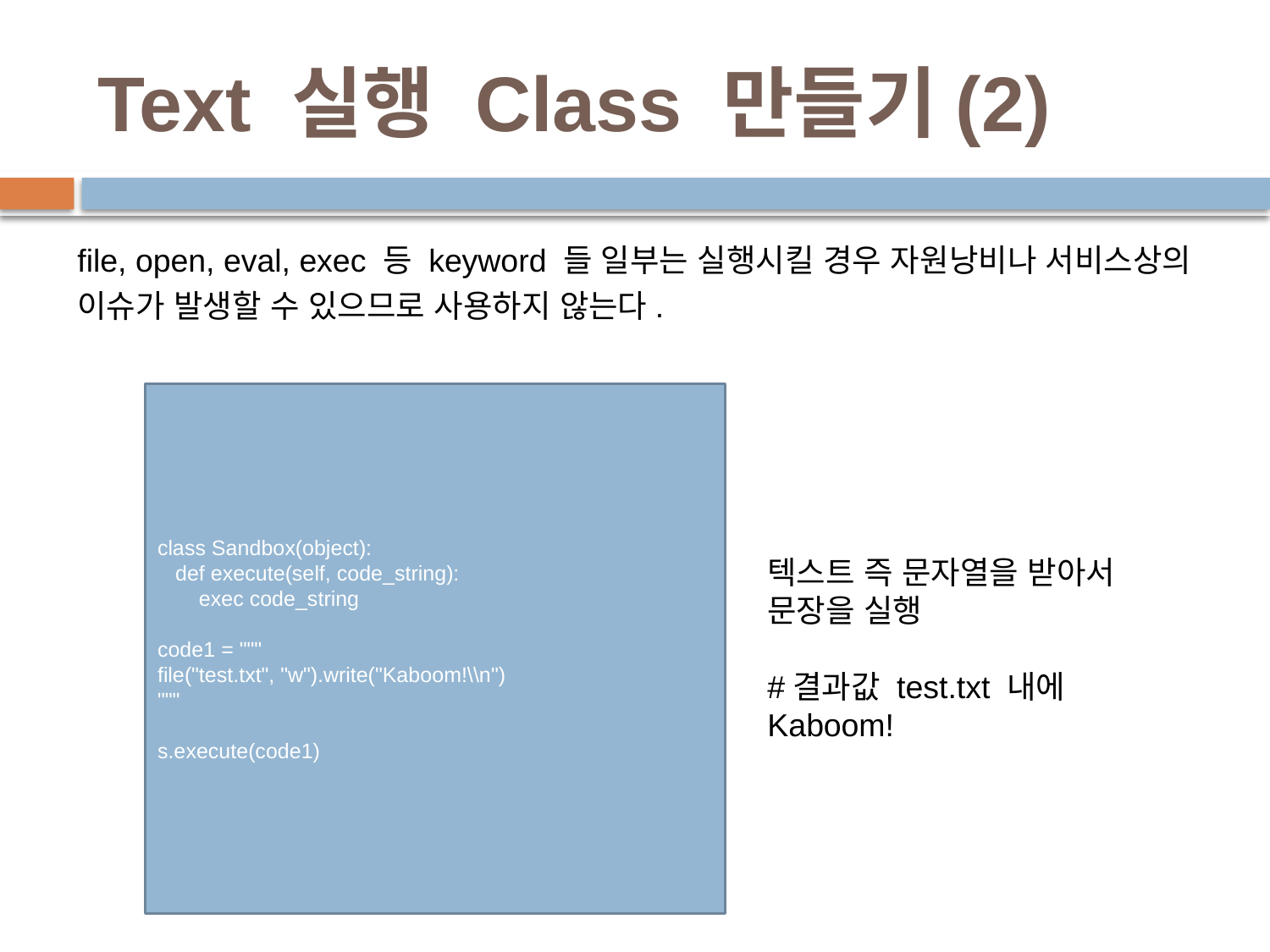

# Text 실행 Class 만들기(2)
file, open, eval, exec 등 keyword 들 일부는 실행시킬 경우 자원낭비나 서비스상의 이슈가 발생할 수 있으므로 사용하지 않는다.
class Sandbox(object):
   def execute(self, code_string):
       exec code_string

code1 = """
file("test.txt", "w").write("Kaboom!\\n")
"""

s.execute(code1)
텍스트 즉 문자열을 받아서 문장을 실행

#결과값 test.txt 내에
Kaboom!